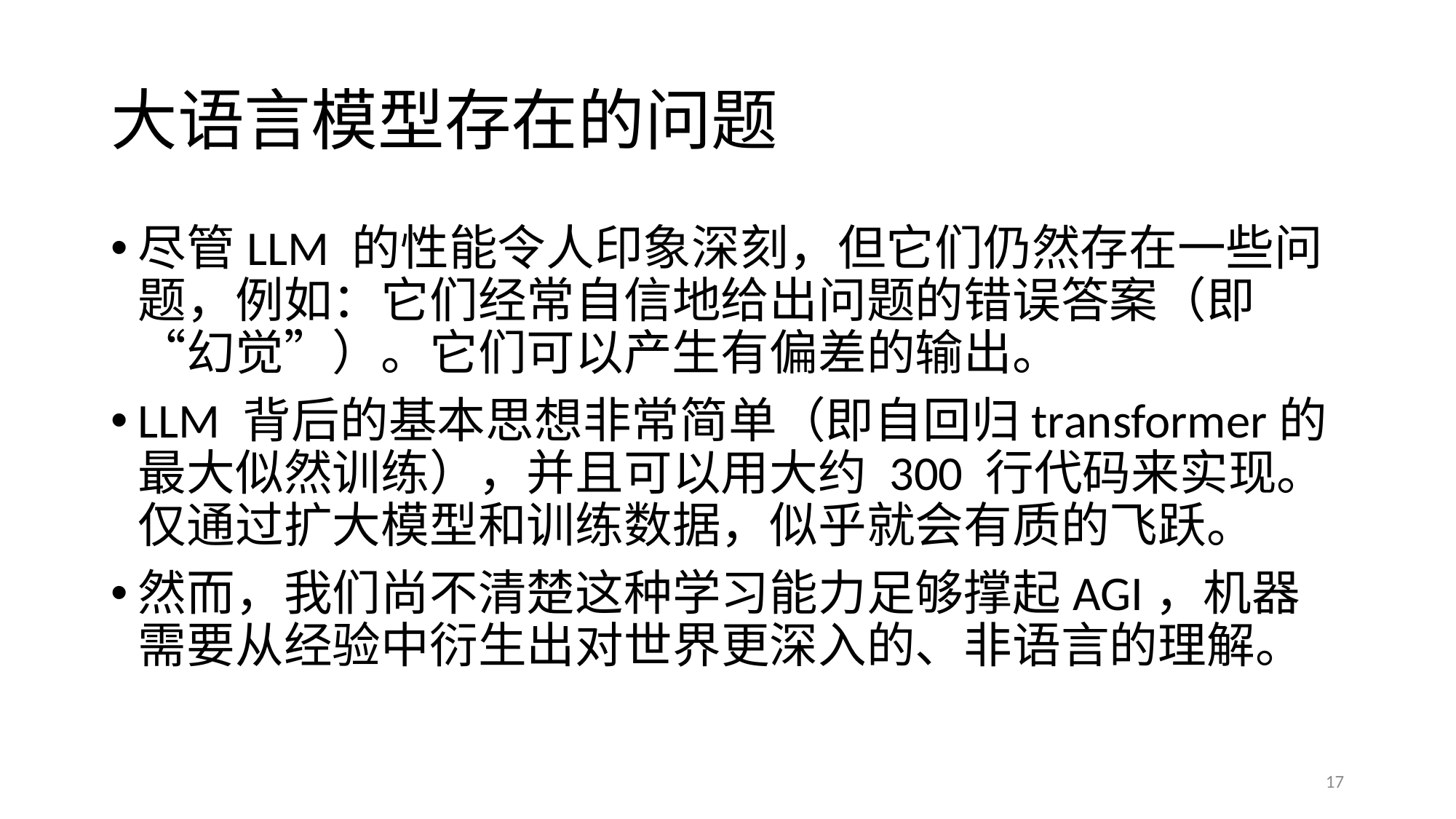

# 大语言模型存在的问题
尽管LLM 的性能令人印象深刻，但它们仍然存在一些问题，例如：它们经常自信地给出问题的错误答案（即“幻觉”）。它们可以产生有偏差的输出。
LLM 背后的基本思想非常简单（即自回归transformer的最大似然训练），并且可以用大约 300 行代码来实现。仅通过扩大模型和训练数据，似乎就会有质的飞跃。
然而，我们尚不清楚这种学习能力足够撑起AGI，机器需要从经验中衍生出对世界更深入的、非语言的理解。
17